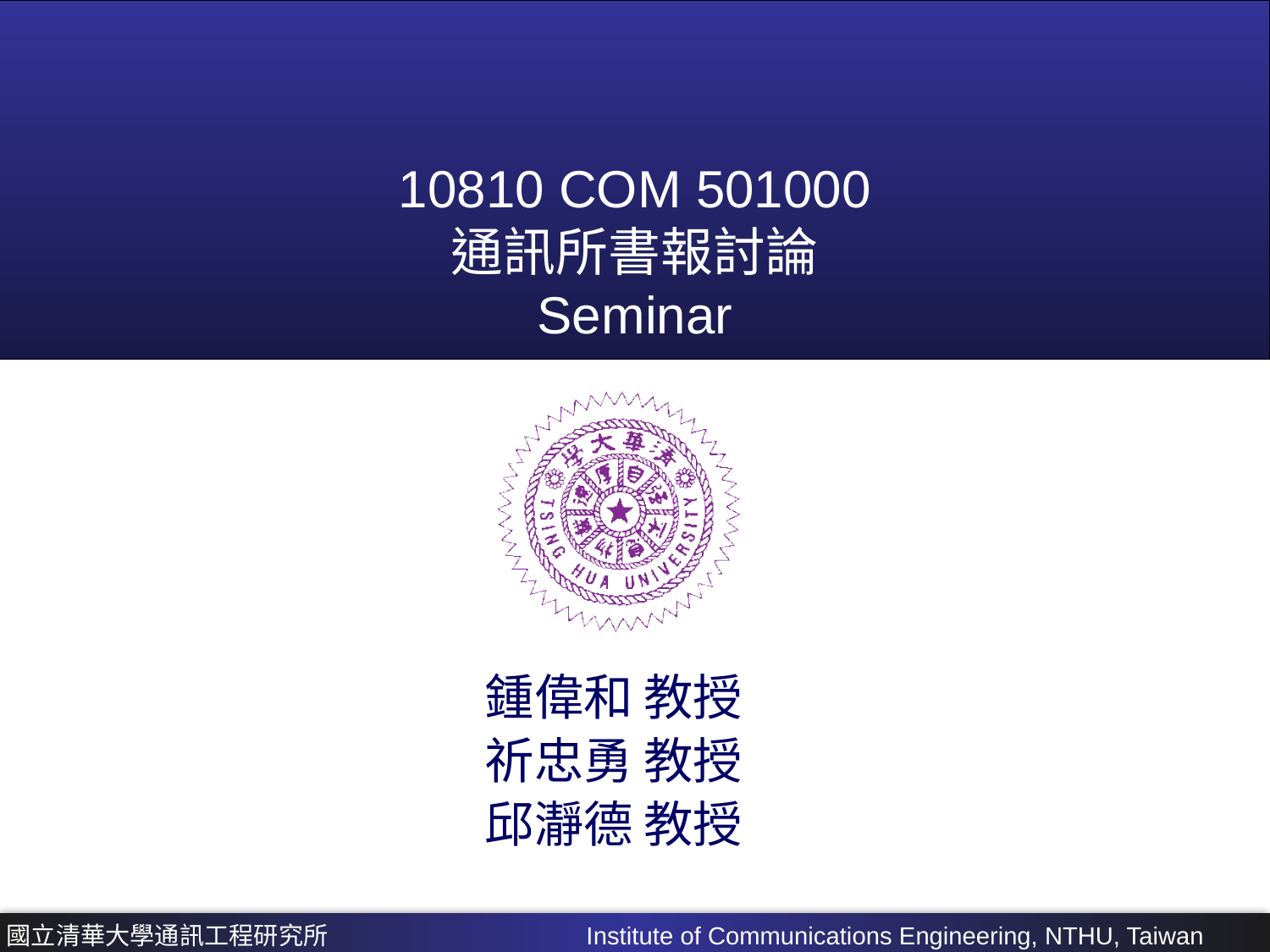

10810 COM 501000
通訊所書報討論
Seminar
鍾偉和 教授
祈忠勇 教授
邱瀞德 教授